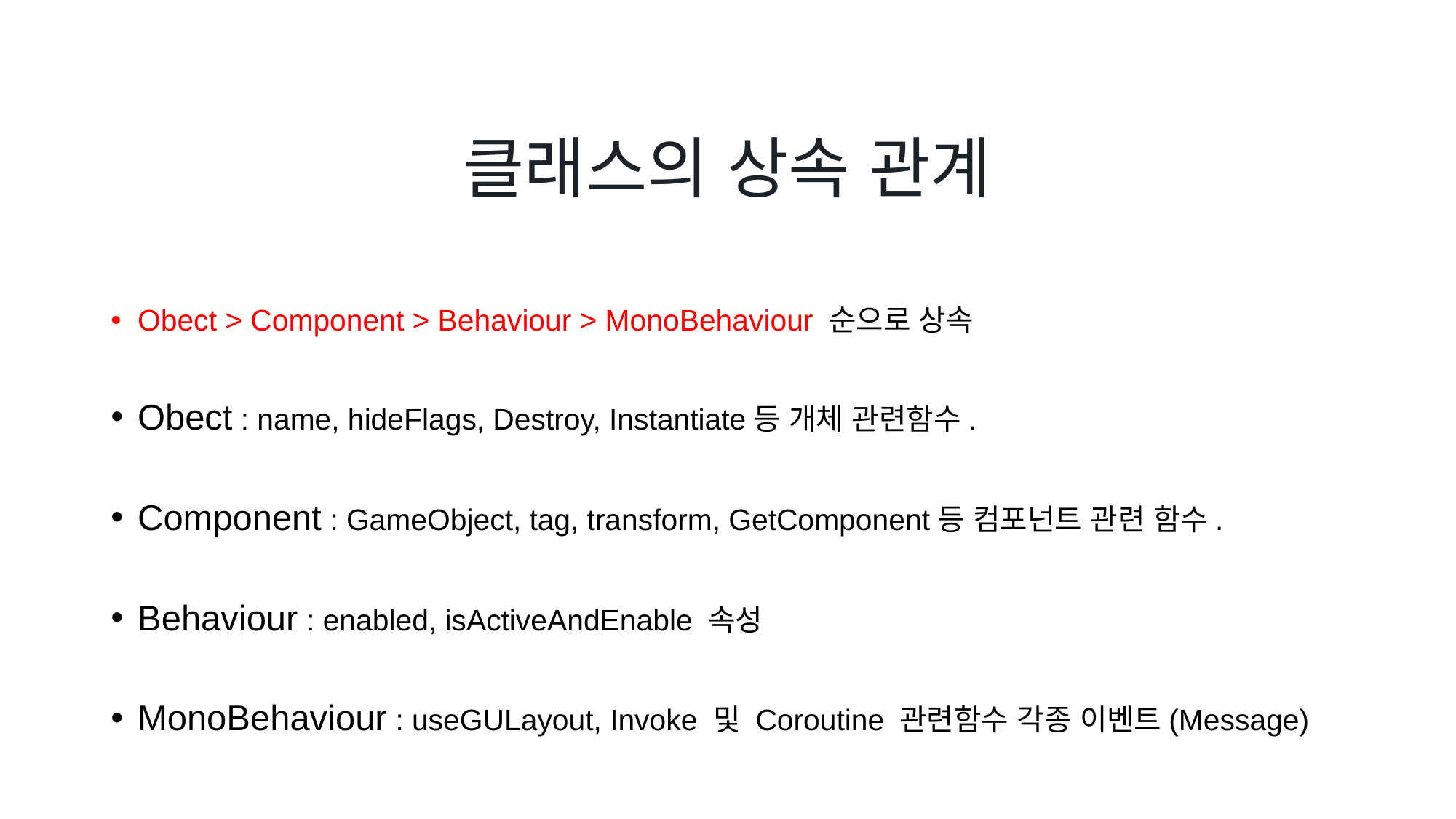

클래스의 상속 관계

Obect > Component > Behaviour > MonoBehaviour 순으로 상속

Obect : name, hideFlags, Destroy, Instantiate등 개체 관련함수.

Component : GameObject, tag, transform, GetComponent등 컴포넌트 관련 함수.

Behaviour : enabled, isActiveAndEnable 속성

MonoBehaviour : useGULayout, Invoke 및 Coroutine 관련함수 각종 이벤트(Message)